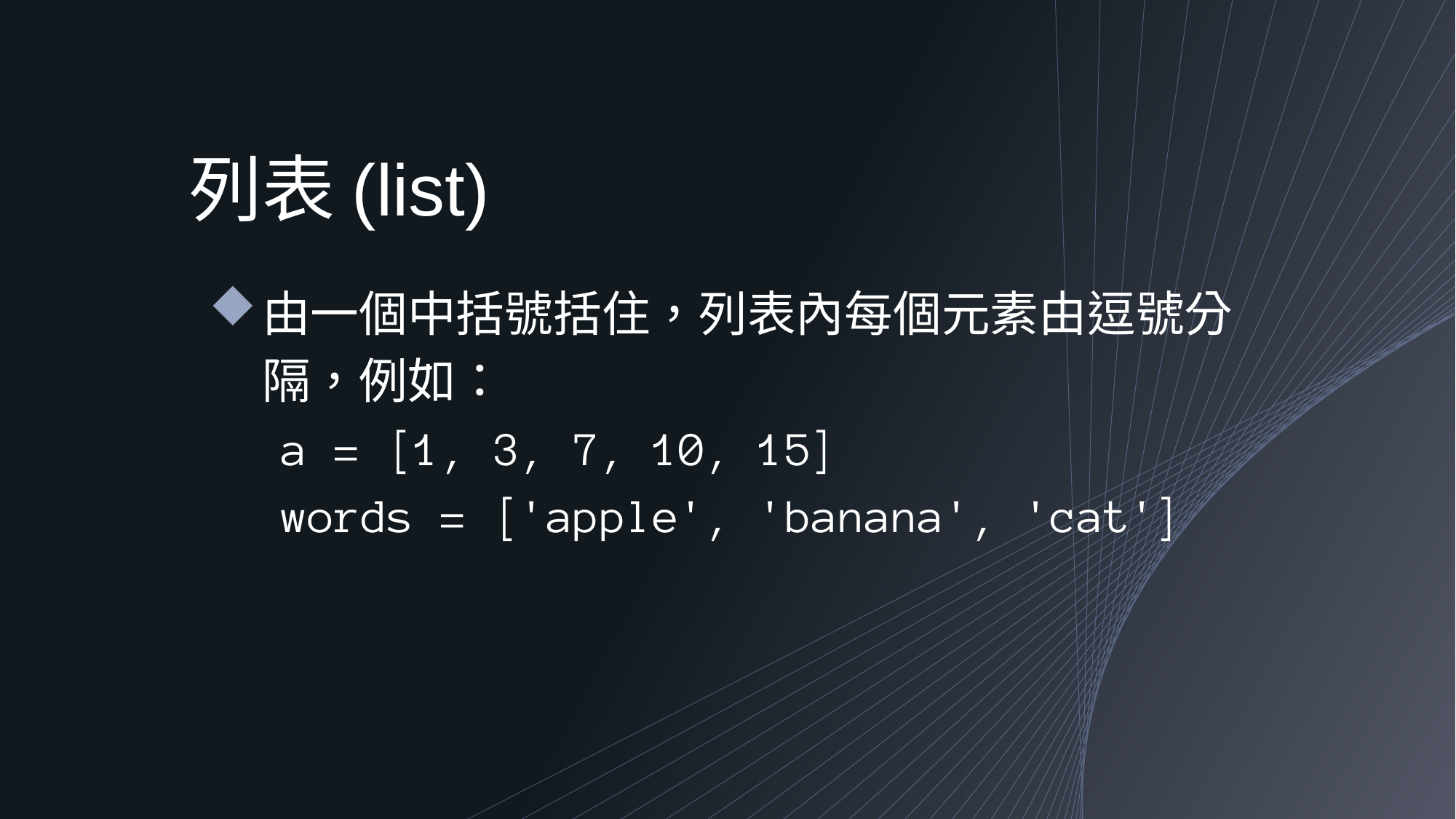

# 列表(list)
由一個中括號括住，列表內每個元素由逗號分隔，例如：
a = [1, 3, 7, 10, 15]
words = ['apple', 'banana', 'cat']